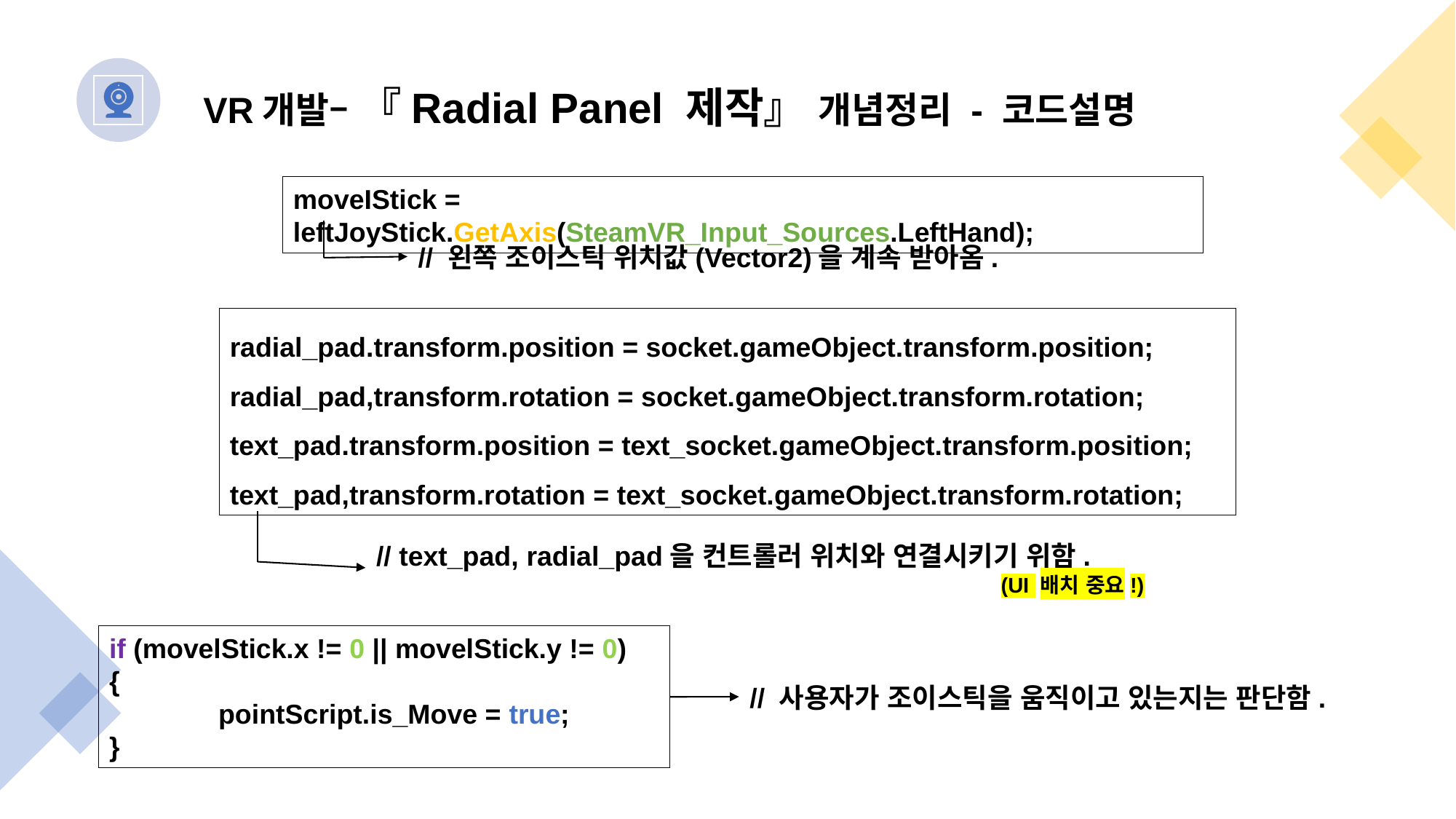

VR개발– 『Radial Panel 제작』 개념정리 - 코드설명
moveIStick = leftJoyStick.GetAxis(SteamVR_Input_Sources.LeftHand);
// 왼쪽 조이스틱 위치값(Vector2)을 계속 받아옴.
radial_pad.transform.position = socket.gameObject.transform.position;
radial_pad,transform.rotation = socket.gameObject.transform.rotation;
text_pad.transform.position = text_socket.gameObject.transform.position;
text_pad,transform.rotation = text_socket.gameObject.transform.rotation;
// text_pad, radial_pad을 컨트롤러 위치와 연결시키기 위함.
(UI 배치 중요!)

if (movelStick.x != 0 || movelStick.y != 0)
{
	pointScript.is_Move = true;
}
// 사용자가 조이스틱을 움직이고 있는지는 판단함.